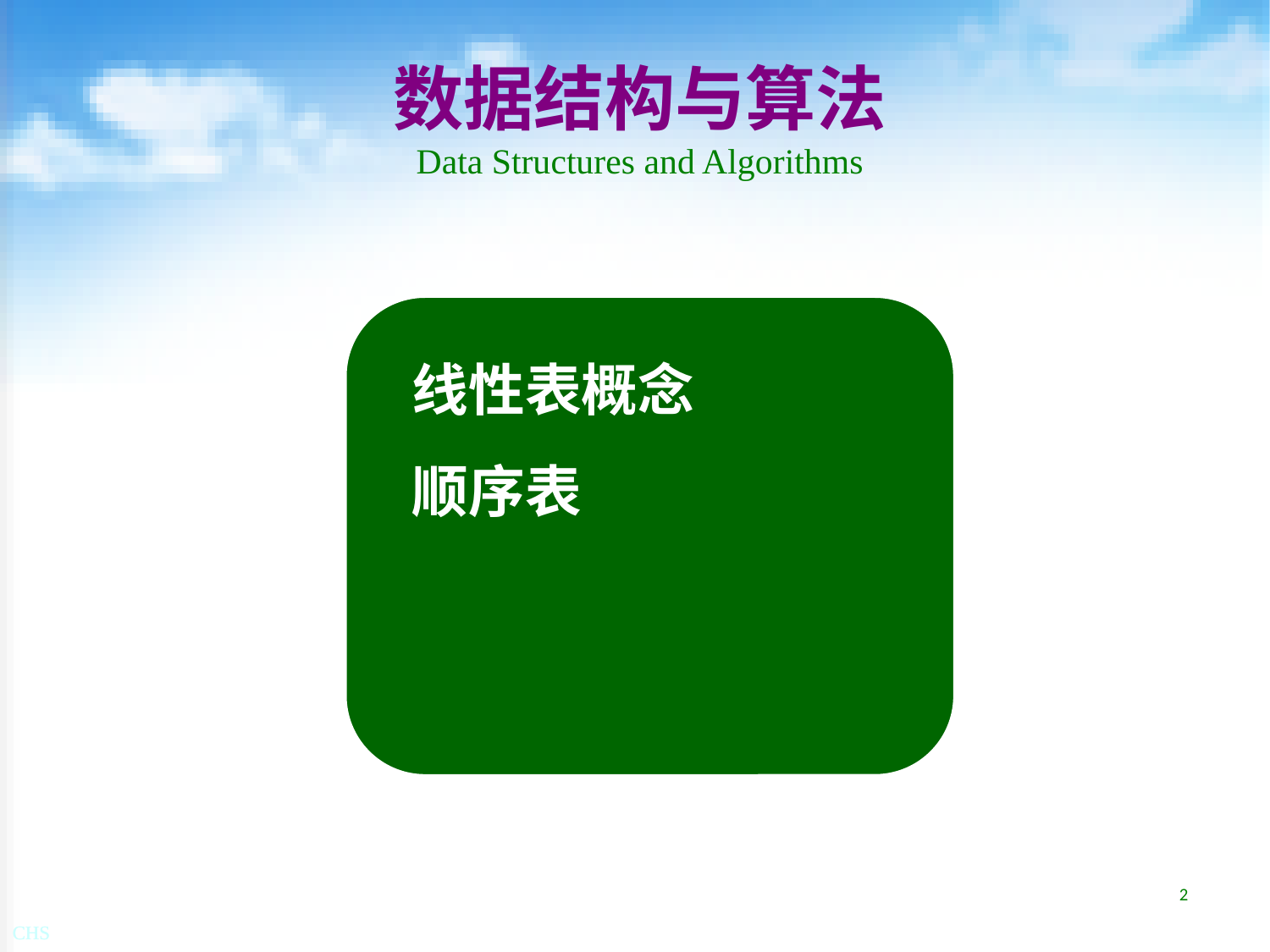

# 数据结构与算法 Data Structures and Algorithms

线性表概念
顺序表
2